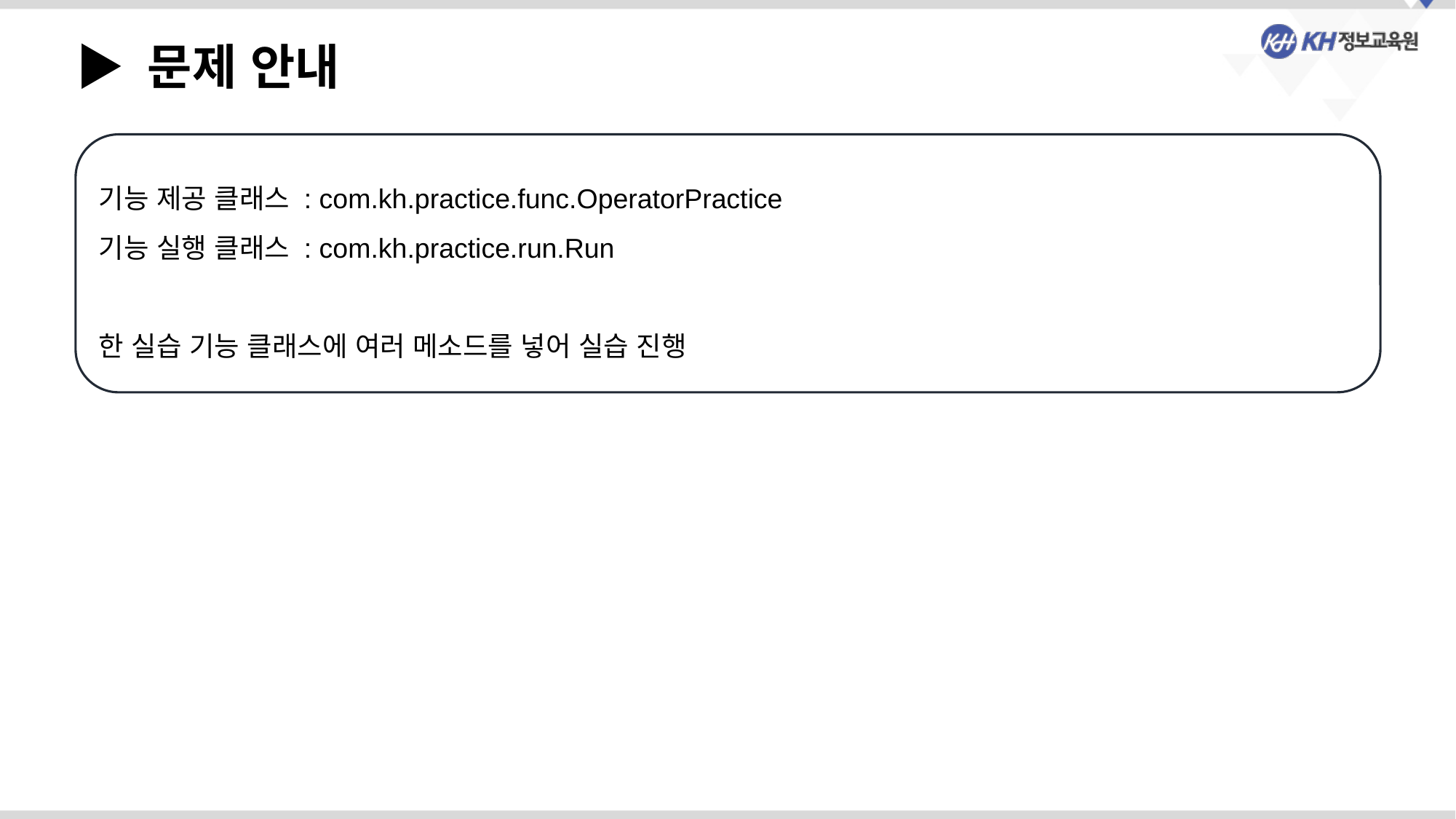

▶ 문제 안내
기능 제공 클래스 : com.kh.practice.func.OperatorPractice
기능 실행 클래스 : com.kh.practice.run.Run

한 실습 기능 클래스에 여러 메소드를 넣어 실습 진행